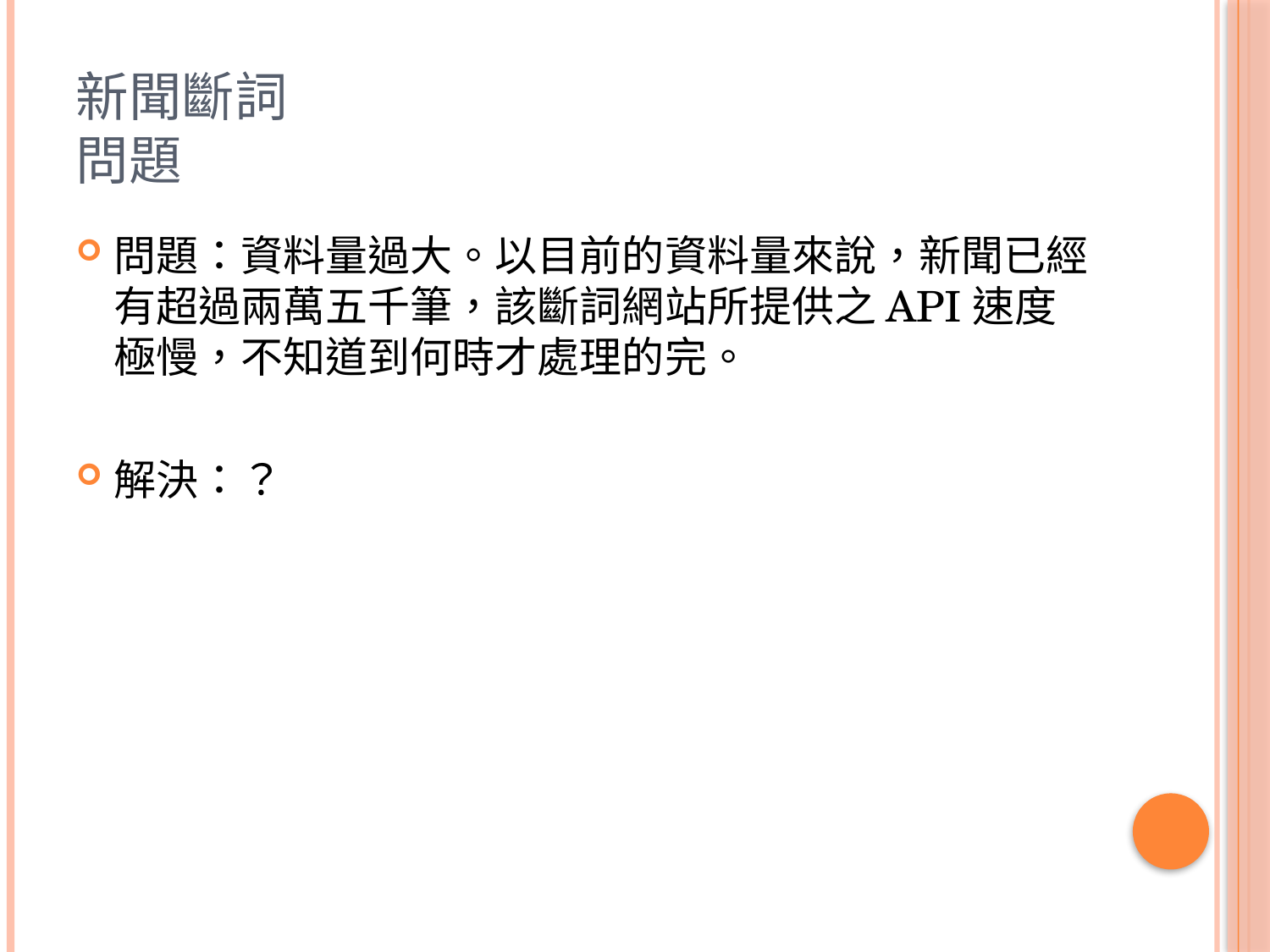

# 新聞斷詞 問題
問題：資料量過大。以目前的資料量來說，新聞已經有超過兩萬五千筆，該斷詞網站所提供之API速度極慢，不知道到何時才處理的完。

解決：？